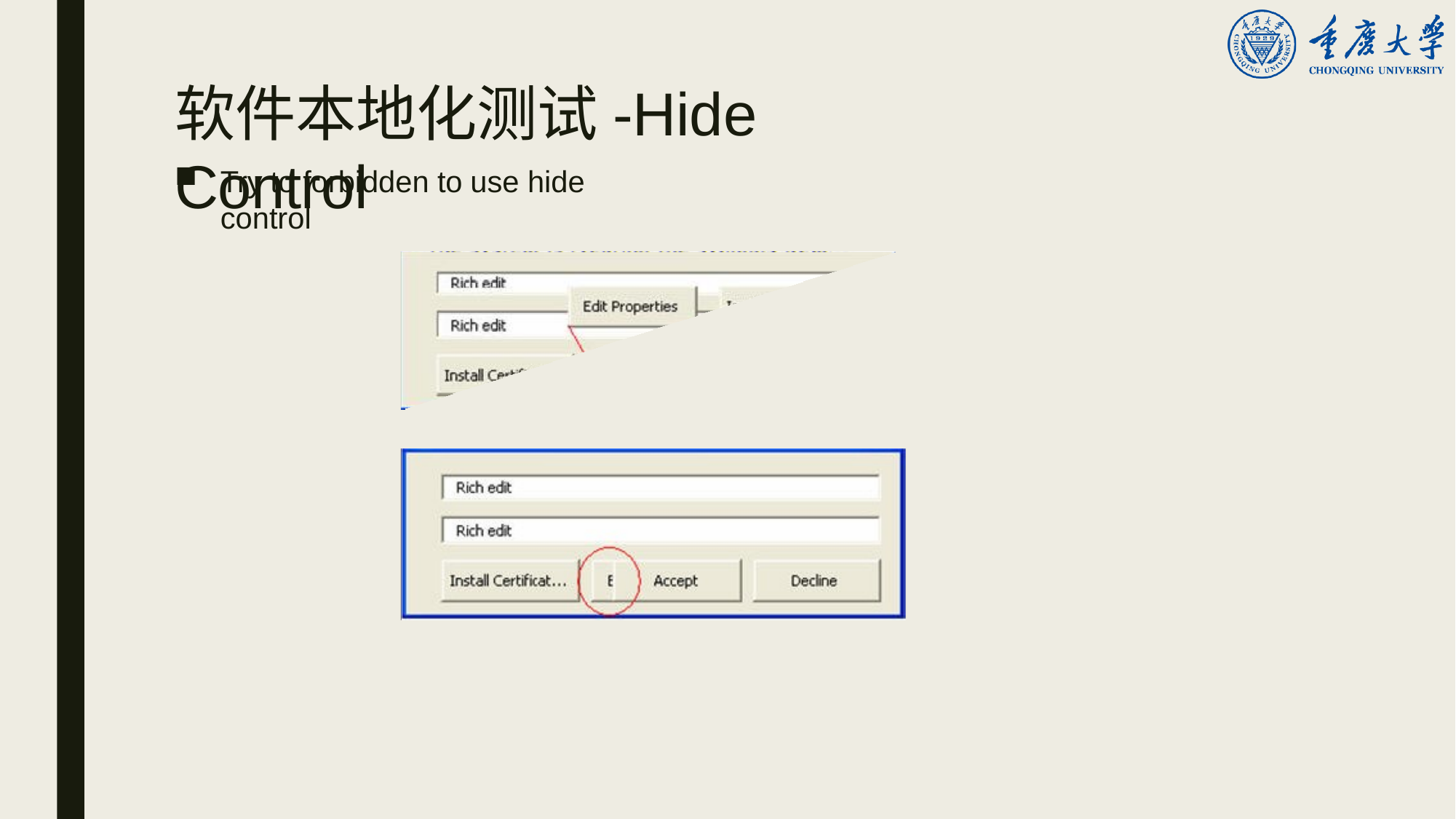

# 软件本地化测试-Hide Control
Try to forbidden to use hide control